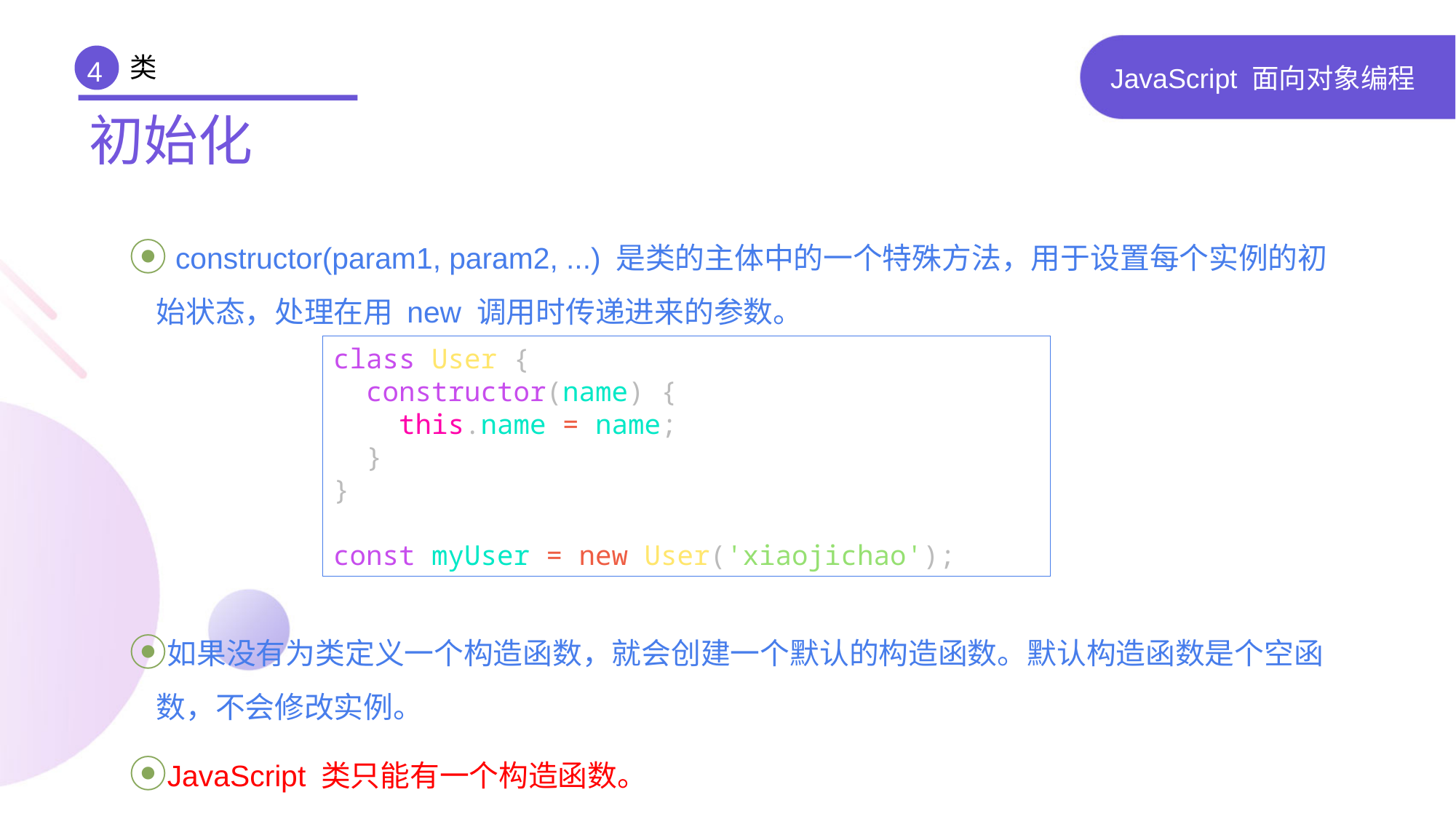

类
4
# JavaScript 面向对象编程
初始化
 constructor(param1, param2, ...) 是类的主体中的一个特殊方法，用于设置每个实例的初始状态，处理在用 new 调用时传递进来的参数。

如果没有为类定义一个构造函数，就会创建一个默认的构造函数。默认构造函数是个空函数，不会修改实例。
JavaScript 类只能有一个构造函数。

class User {
  constructor(name) {
    this.name = name;
  }
}
const myUser = new User('xiaojichao');